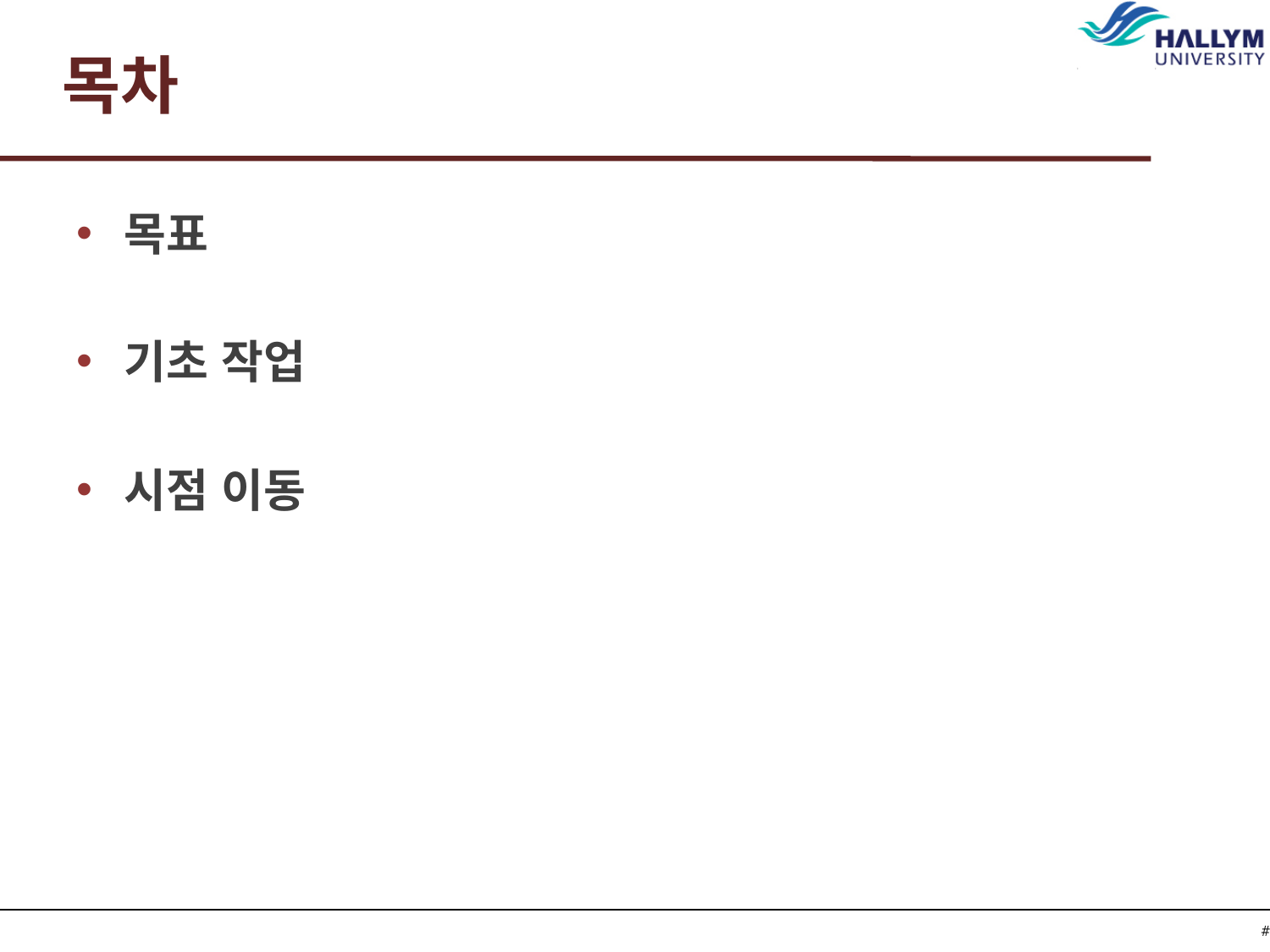

# 목차
목표

기초 작업

시점 이동